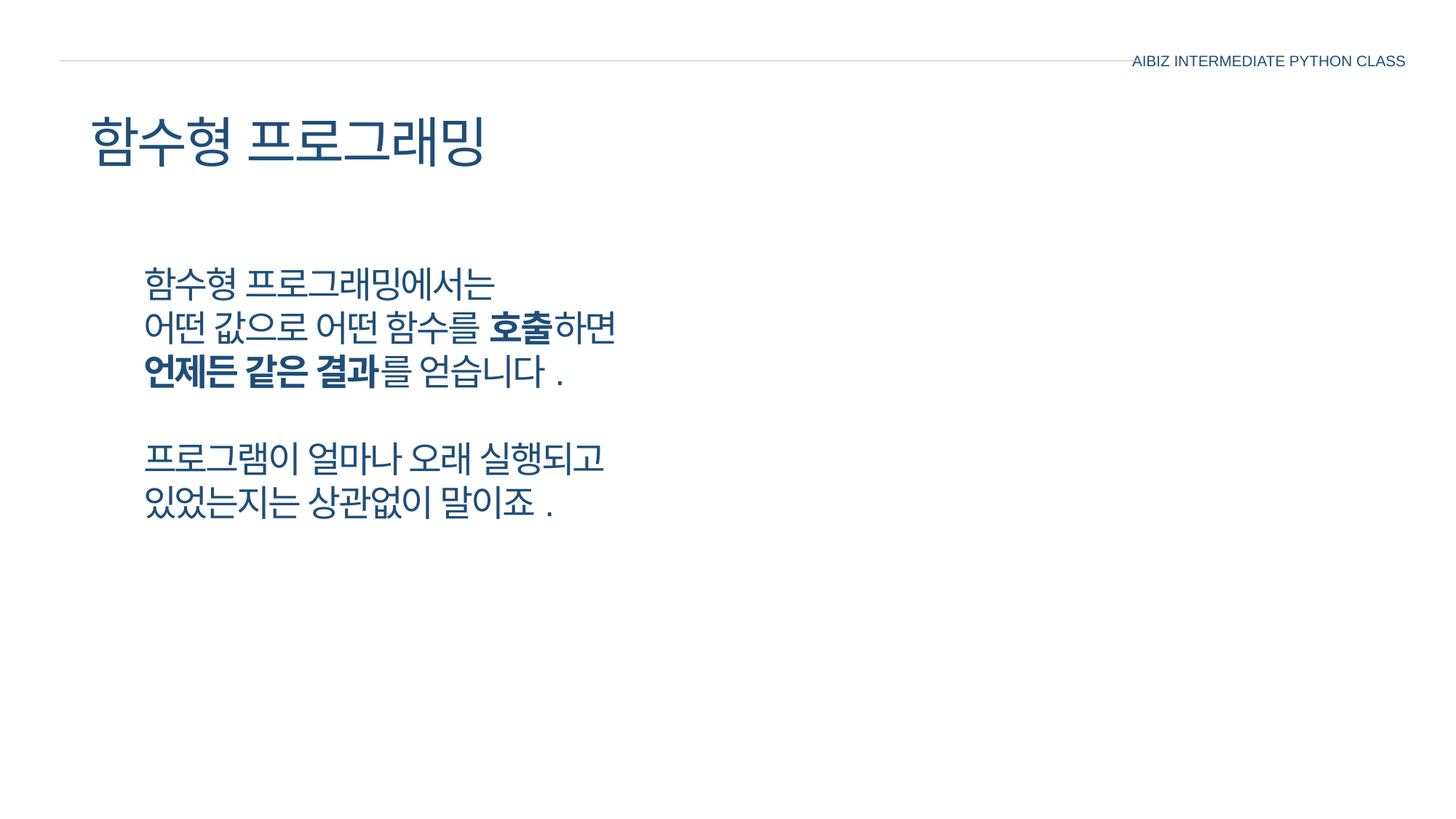

AIBIZ INTERMEDIATE PYTHON CLASS
함수형 프로그래밍
함수형 프로그래밍에서는
어떤 값으로 어떤 함수를 호출하면
언제든 같은 결과를 얻습니다.

프로그램이 얼마나 오래 실행되고
있었는지는 상관없이 말이죠.